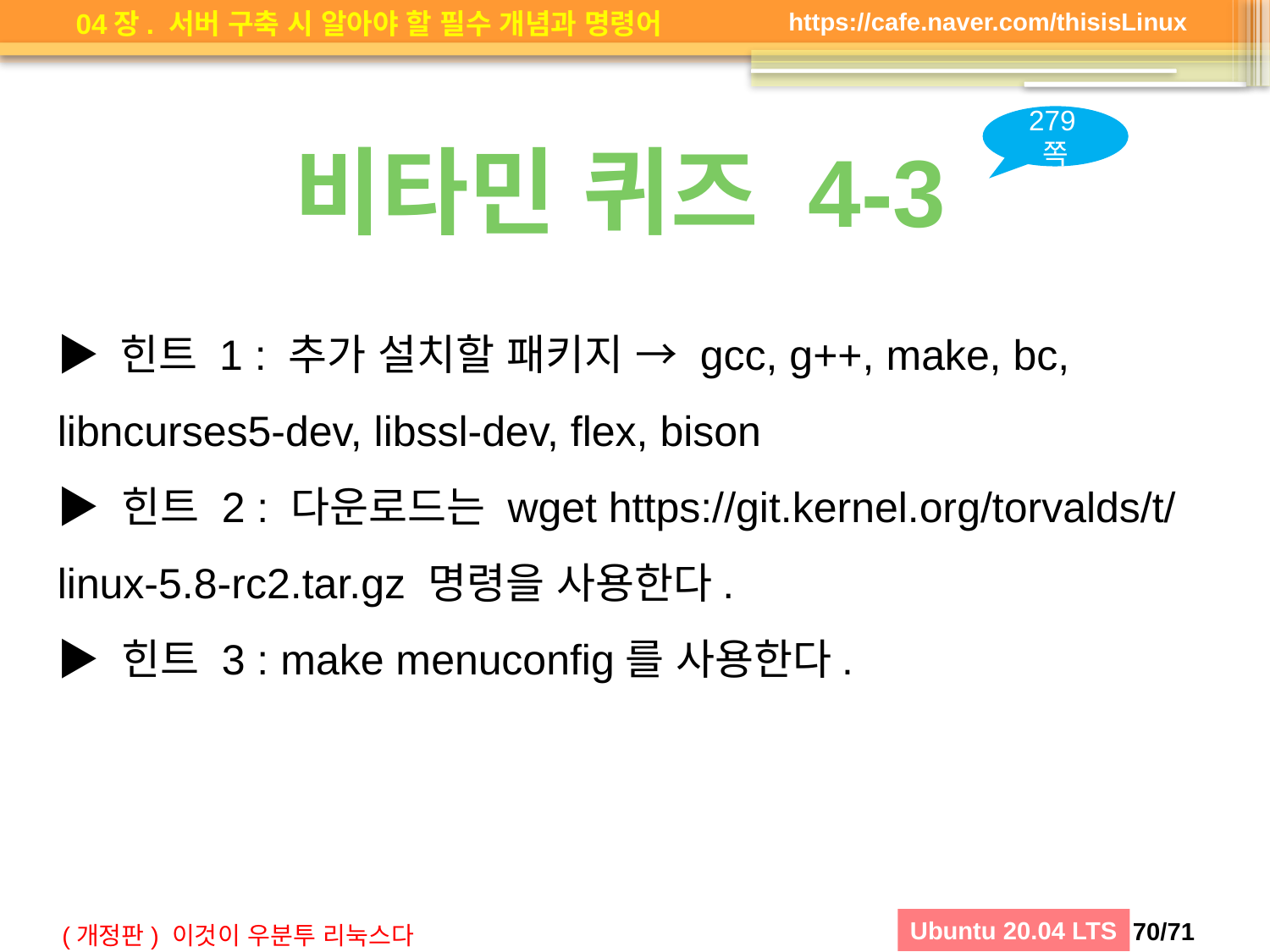

279쪽
비타민 퀴즈 4-3
▶ 힌트 1 : 추가 설치할 패키지 → gcc, g++, make, bc, libncurses5-dev, libssl-dev, flex, bison
▶ 힌트 2 : 다운로드는 wget https://git.kernel.org/torvalds/t/linux-5.8-rc2.tar.gz 명령을 사용한다.
▶ 힌트 3 : make menuconfig를 사용한다.